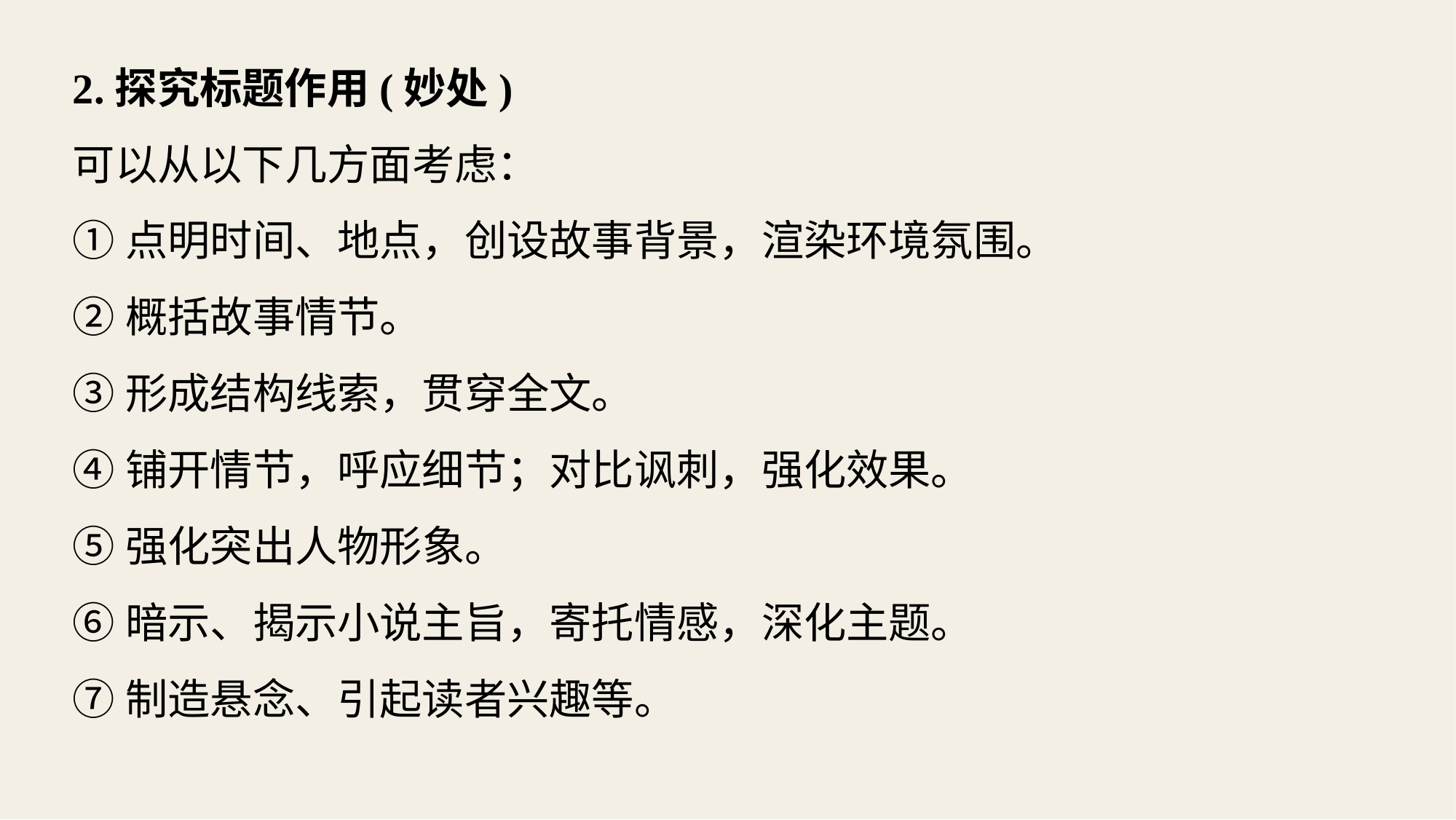

2.探究标题作用(妙处)
可以从以下几方面考虑：
①点明时间、地点，创设故事背景，渲染环境氛围。
②概括故事情节。
③形成结构线索，贯穿全文。
④铺开情节，呼应细节；对比讽刺，强化效果。
⑤强化突出人物形象。
⑥暗示、揭示小说主旨，寄托情感，深化主题。
⑦制造悬念、引起读者兴趣等。